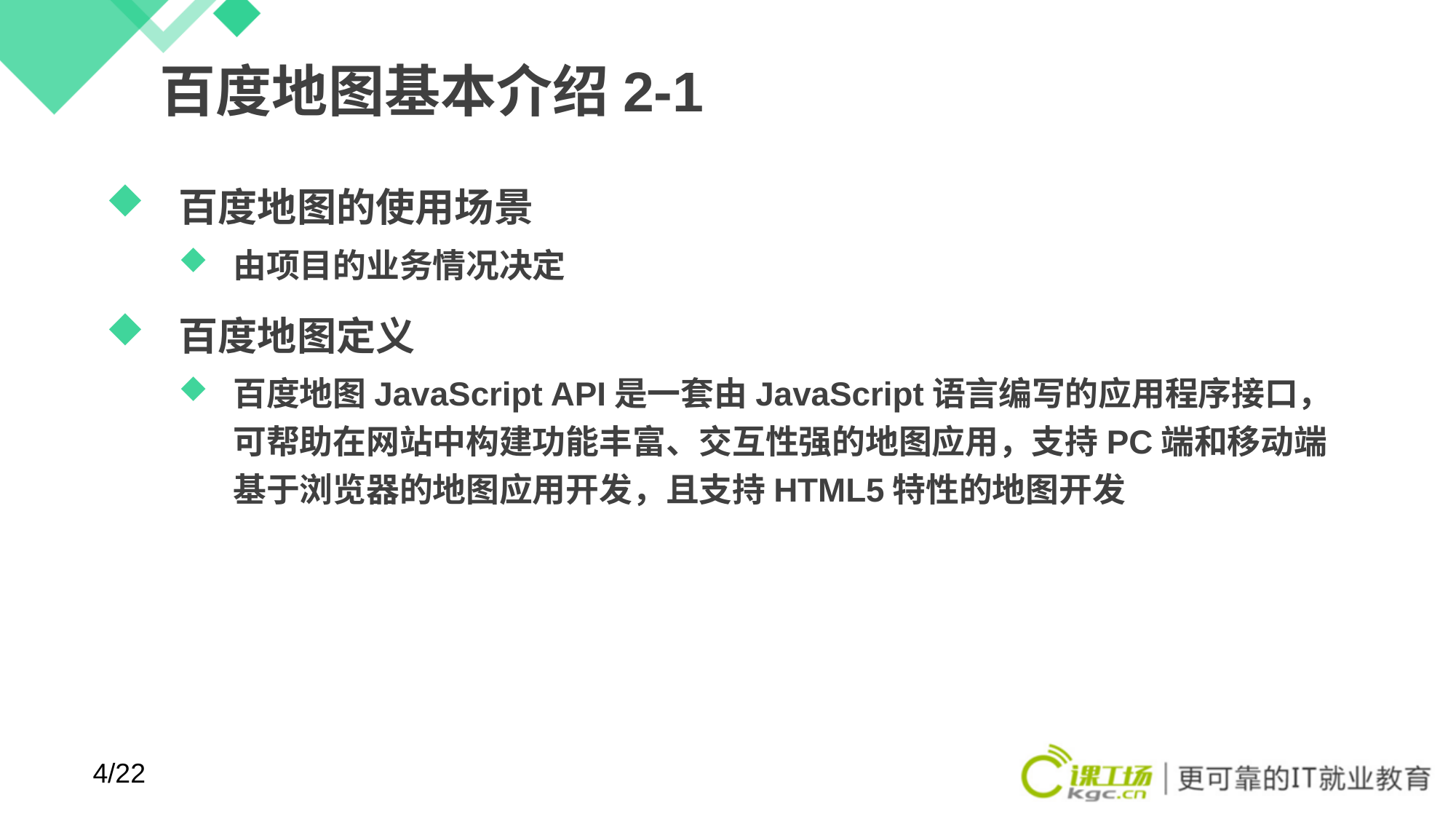

# 百度地图基本介绍2-1
百度地图的使用场景
由项目的业务情况决定
百度地图定义
百度地图JavaScript API是一套由JavaScript语言编写的应用程序接口，可帮助在网站中构建功能丰富、交互性强的地图应用，支持PC端和移动端基于浏览器的地图应用开发，且支持HTML5特性的地图开发